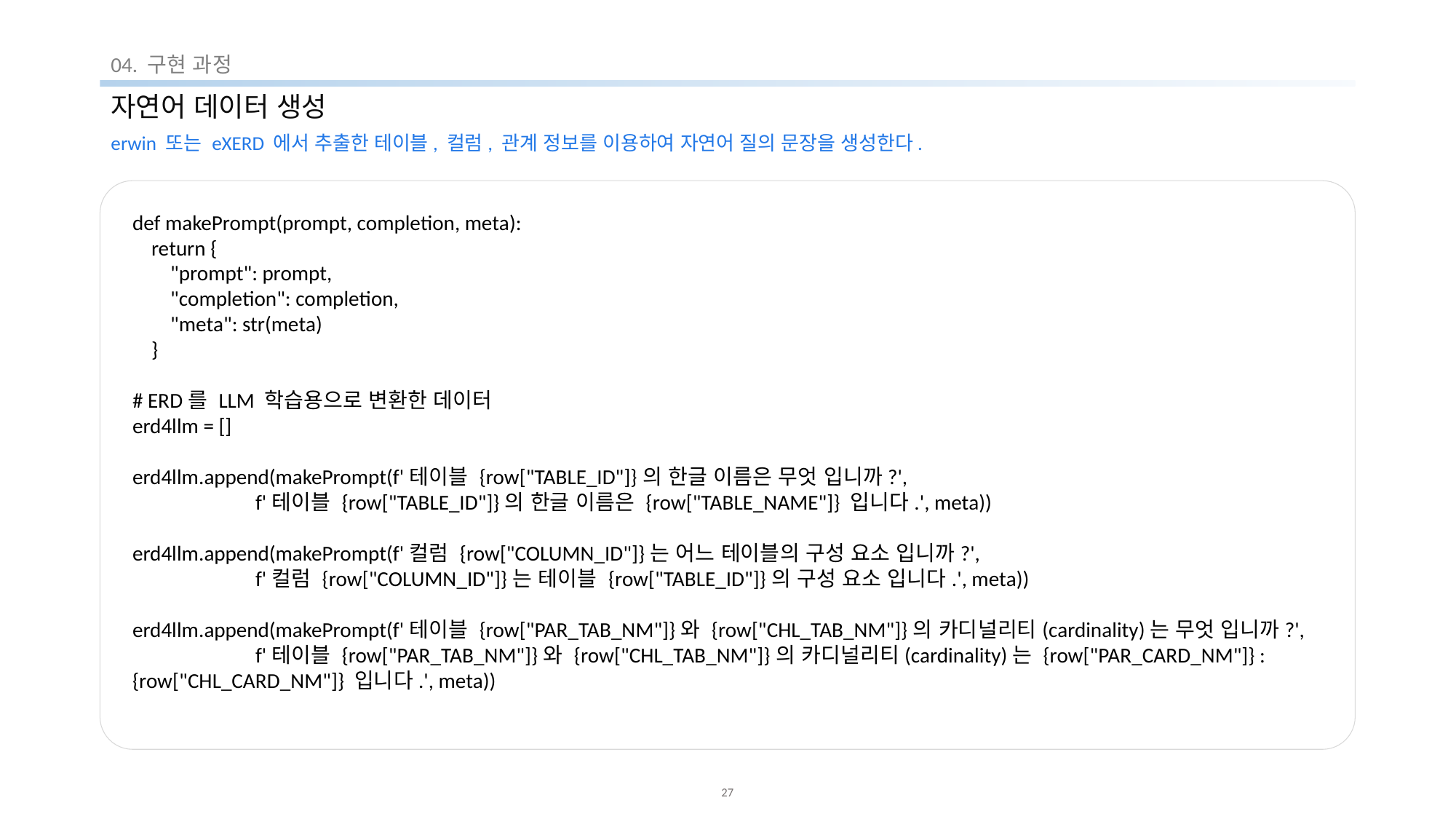

04. 구현 과정
# 자연어 데이터 생성
erwin 또는 eXERD 에서 추출한 테이블, 컬럼, 관계 정보를 이용하여 자연어 질의 문장을 생성한다.

def makePrompt(prompt, completion, meta):
    return {
        "prompt": prompt,
        "completion": completion,
        "meta": str(meta)
    }

# ERD를 LLM 학습용으로 변환한 데이터
erd4llm = []

erd4llm.append(makePrompt(f'테이블 {row["TABLE_ID"]}의 한글 이름은 무엇 입니까?',
                          f'테이블 {row["TABLE_ID"]}의 한글 이름은 {row["TABLE_NAME"]} 입니다.', meta))

erd4llm.append(makePrompt(f'컬럼 {row["COLUMN_ID"]}는 어느 테이블의 구성 요소 입니까?',
                          f'컬럼 {row["COLUMN_ID"]}는 테이블 {row["TABLE_ID"]}의 구성 요소 입니다.', meta))

erd4llm.append(makePrompt(f'테이블 {row["PAR_TAB_NM"]}와 {row["CHL_TAB_NM"]}의 카디널리티(cardinality)는 무엇 입니까?',
                          f'테이블 {row["PAR_TAB_NM"]}와 {row["CHL_TAB_NM"]}의 카디널리티(cardinality)는 {row["PAR_CARD_NM"]} : {row["CHL_CARD_NM"]} 입니다.', meta))